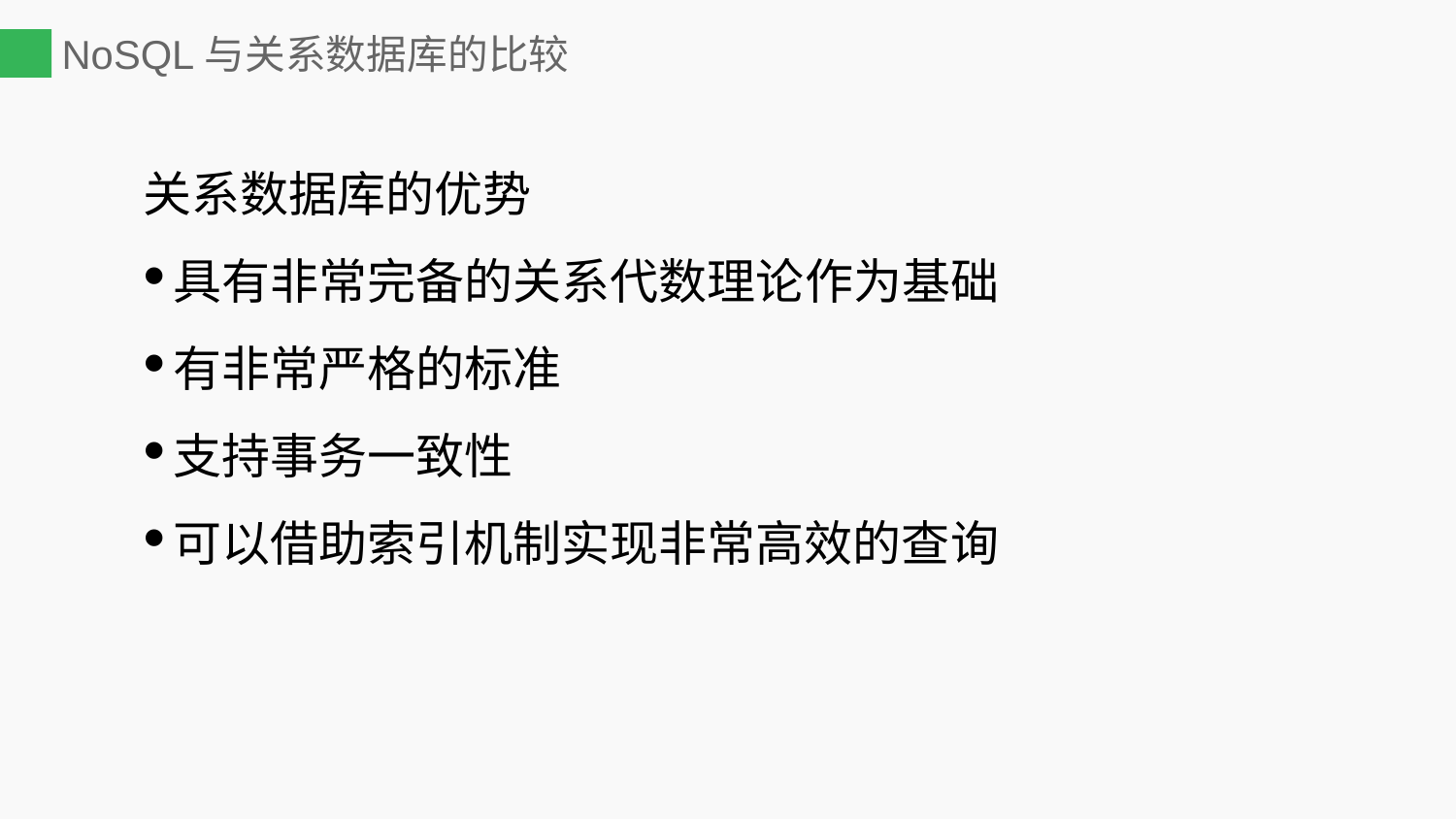

# NoSQL与关系数据库的比较
关系数据库的优势
具有非常完备的关系代数理论作为基础
有非常严格的标准
支持事务一致性
可以借助索引机制实现非常高效的查询